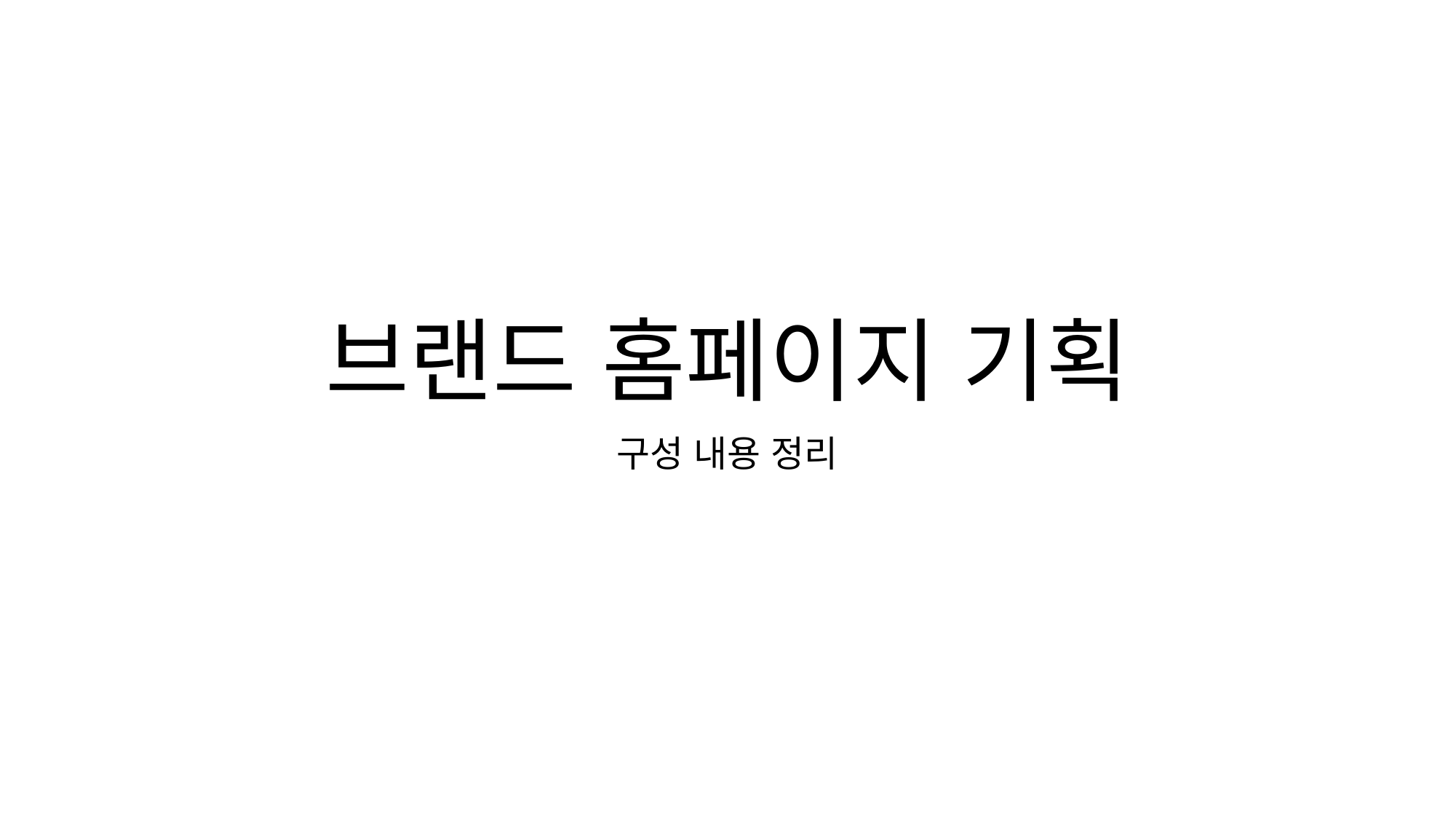

# 브랜드 홈페이지 기획
구성 내용 정리